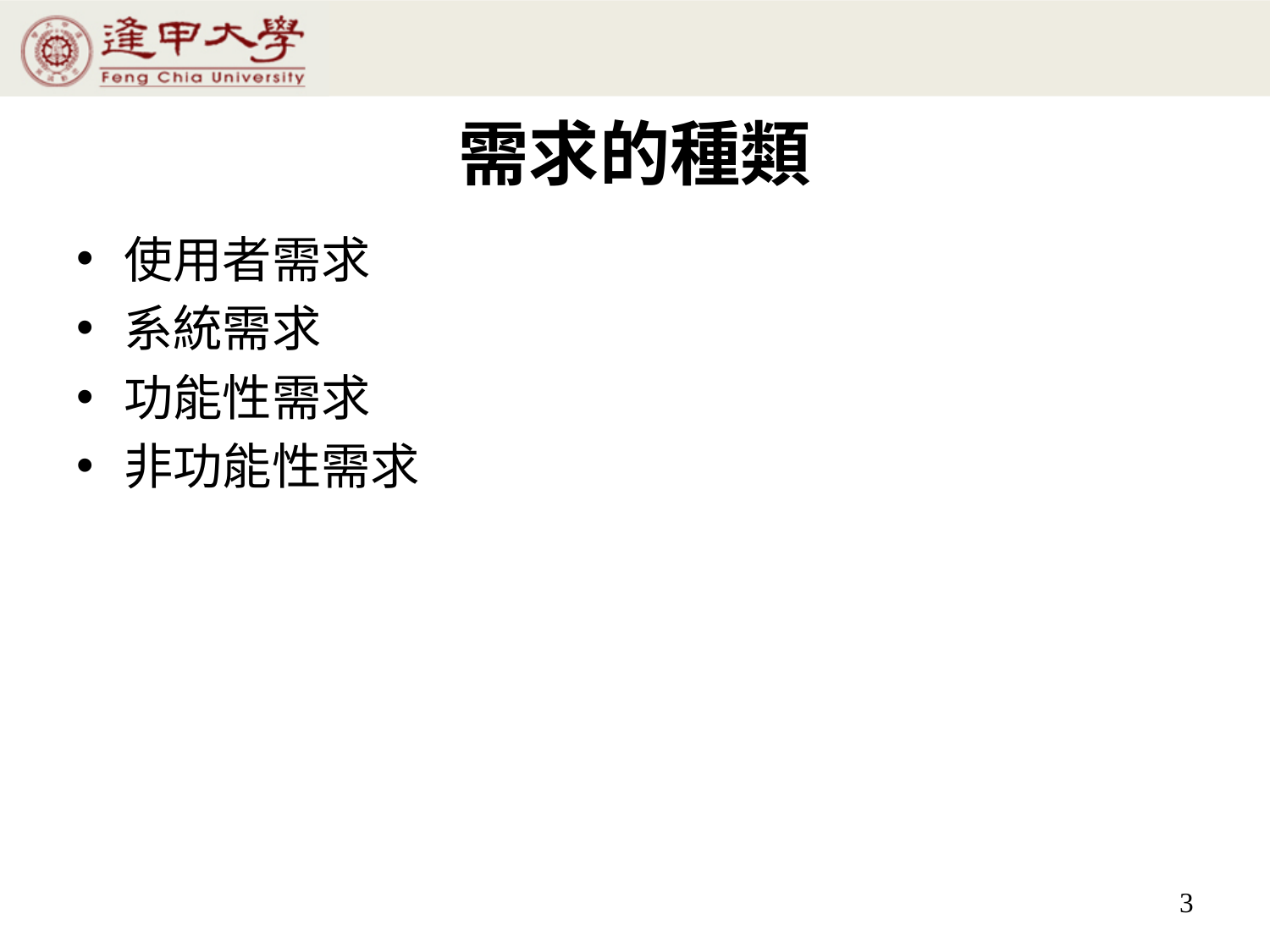

# 需求的種類
使用者需求
系統需求
功能性需求
非功能性需求

3